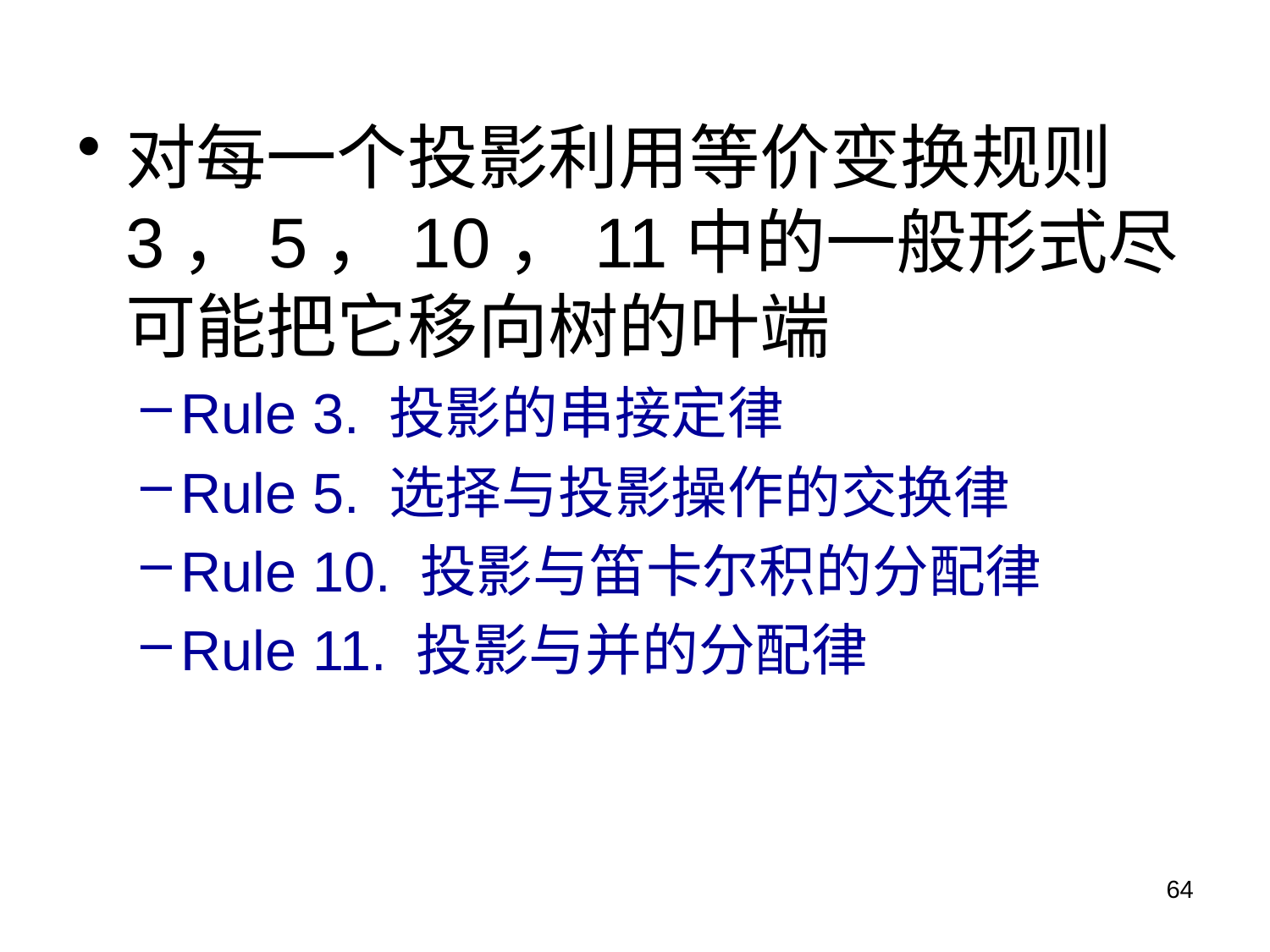

对每一个投影利用等价变换规则3，5，10，11中的一般形式尽可能把它移向树的叶端
Rule 3. 投影的串接定律
Rule 5. 选择与投影操作的交换律
Rule 10. 投影与笛卡尔积的分配律
Rule 11. 投影与并的分配律

64